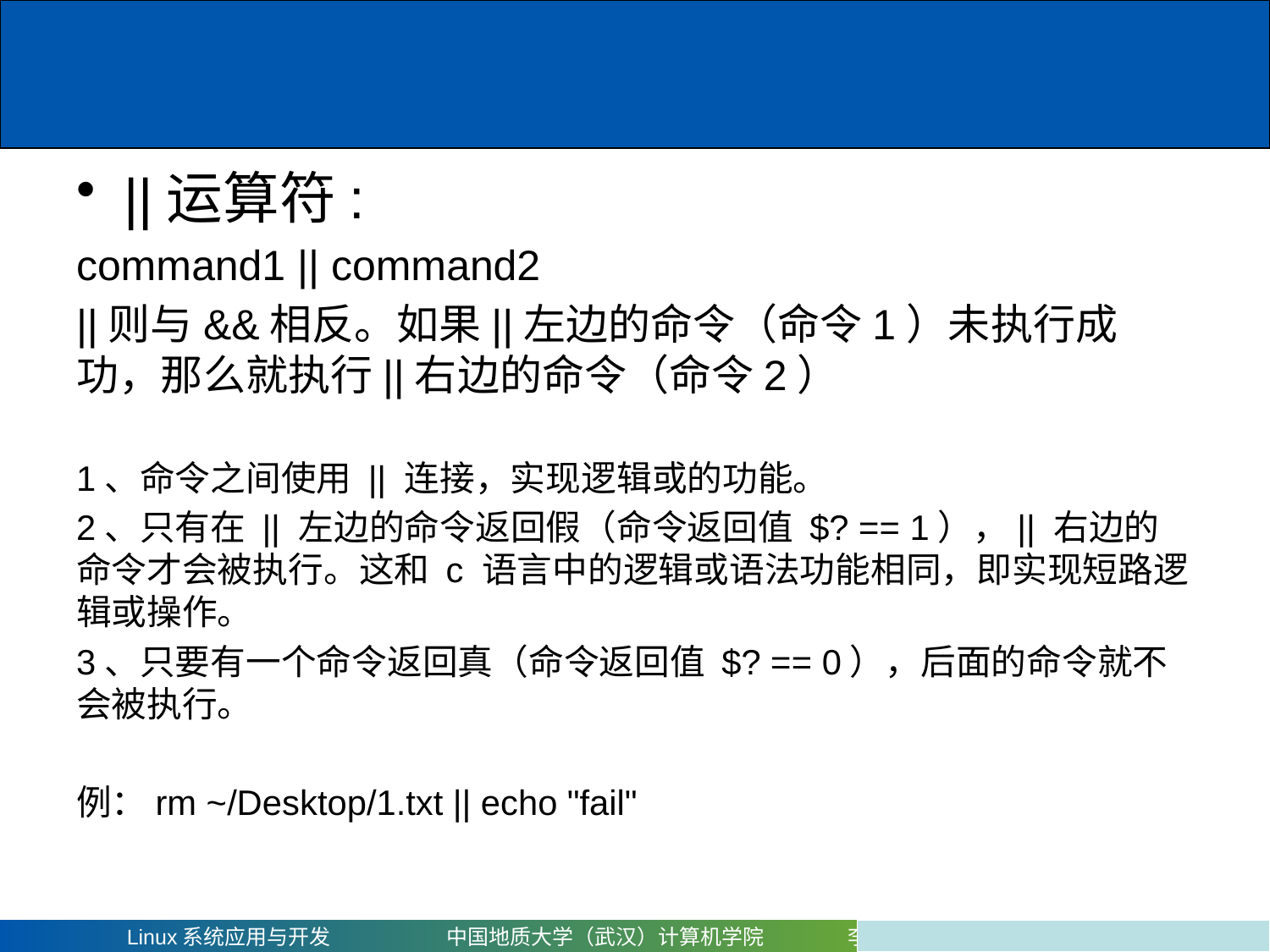

#
||运算符:
command1 || command2
||则与&&相反。如果||左边的命令（命令1）未执行成功，那么就执行||右边的命令（命令2）

1、命令之间使用 || 连接，实现逻辑或的功能。
2、只有在 || 左边的命令返回假（命令返回值 $? == 1），|| 右边的命令才会被执行。这和 c 语言中的逻辑或语法功能相同，即实现短路逻辑或操作。
3、只要有一个命令返回真（命令返回值 $? == 0），后面的命令就不会被执行。

例：rm ~/Desktop/1.txt || echo "fail"